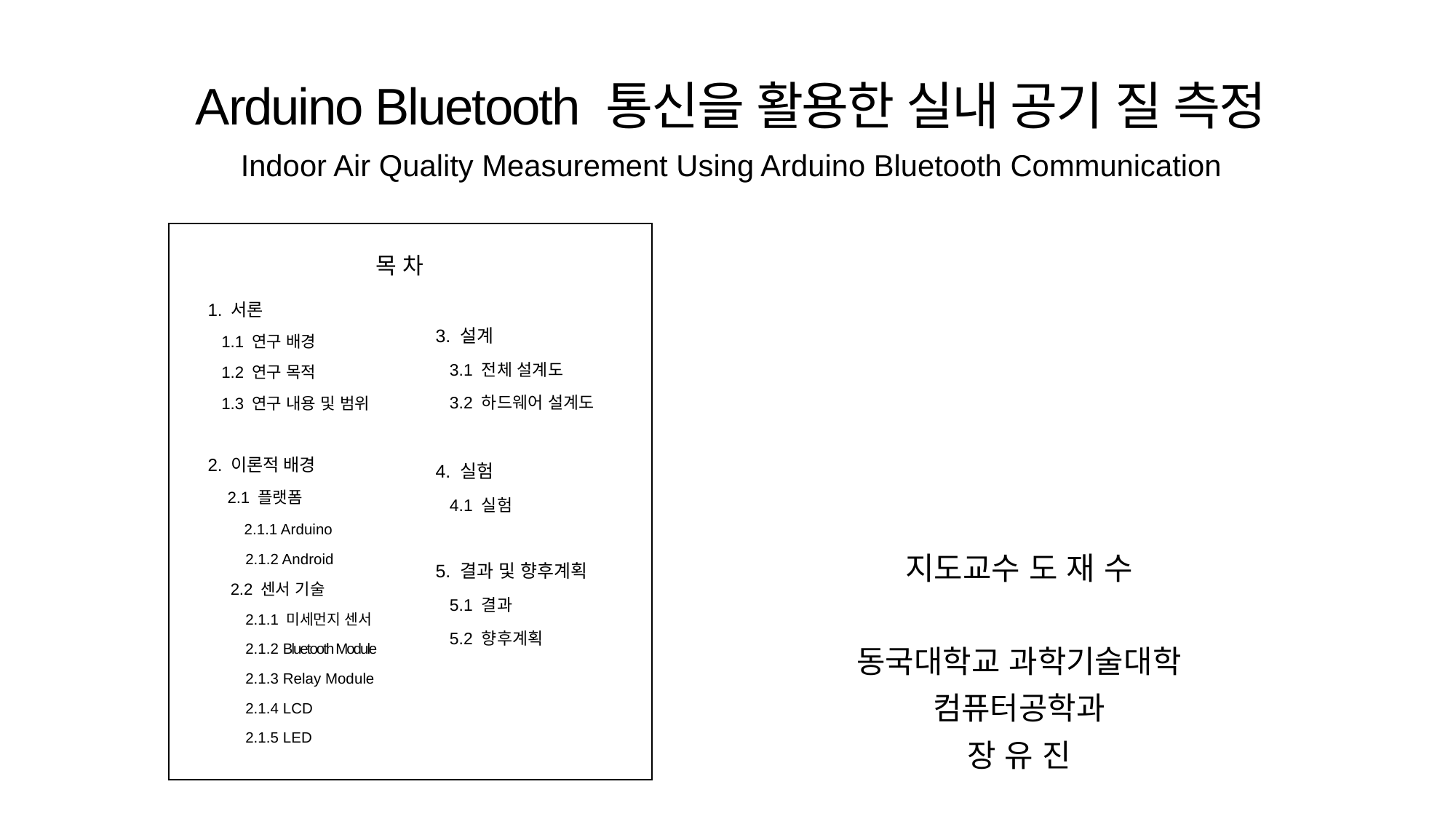

# Arduino Bluetooth 통신을 활용한 실내 공기 질 측정 Indoor Air Quality Measurement Using Arduino Bluetooth Communication

3. 설계
   3.1 전체 설계도
   3.2 하드웨어 설계도

4. 실험
   4.1 실험

5. 결과 및 향후계획
   5.1 결과
   5.2 향후계획

목 차

1. 서론
   1.1 연구 배경
   1.2 연구 목적
   1.3 연구 내용 및 범위

2. 이론적 배경
    2.1 플랫폼
        2.1.1 Arduino
         2.1.2 Android
     2.2 센서 기술
         2.1.1 미세먼지 센서
         2.1.2 Bluetooth Module
         2.1.3 Relay Module
         2.1.4 LCD
         2.1.5 LED

지도교수 도 재 수

동국대학교 과학기술대학
컴퓨터공학과
장 유 진